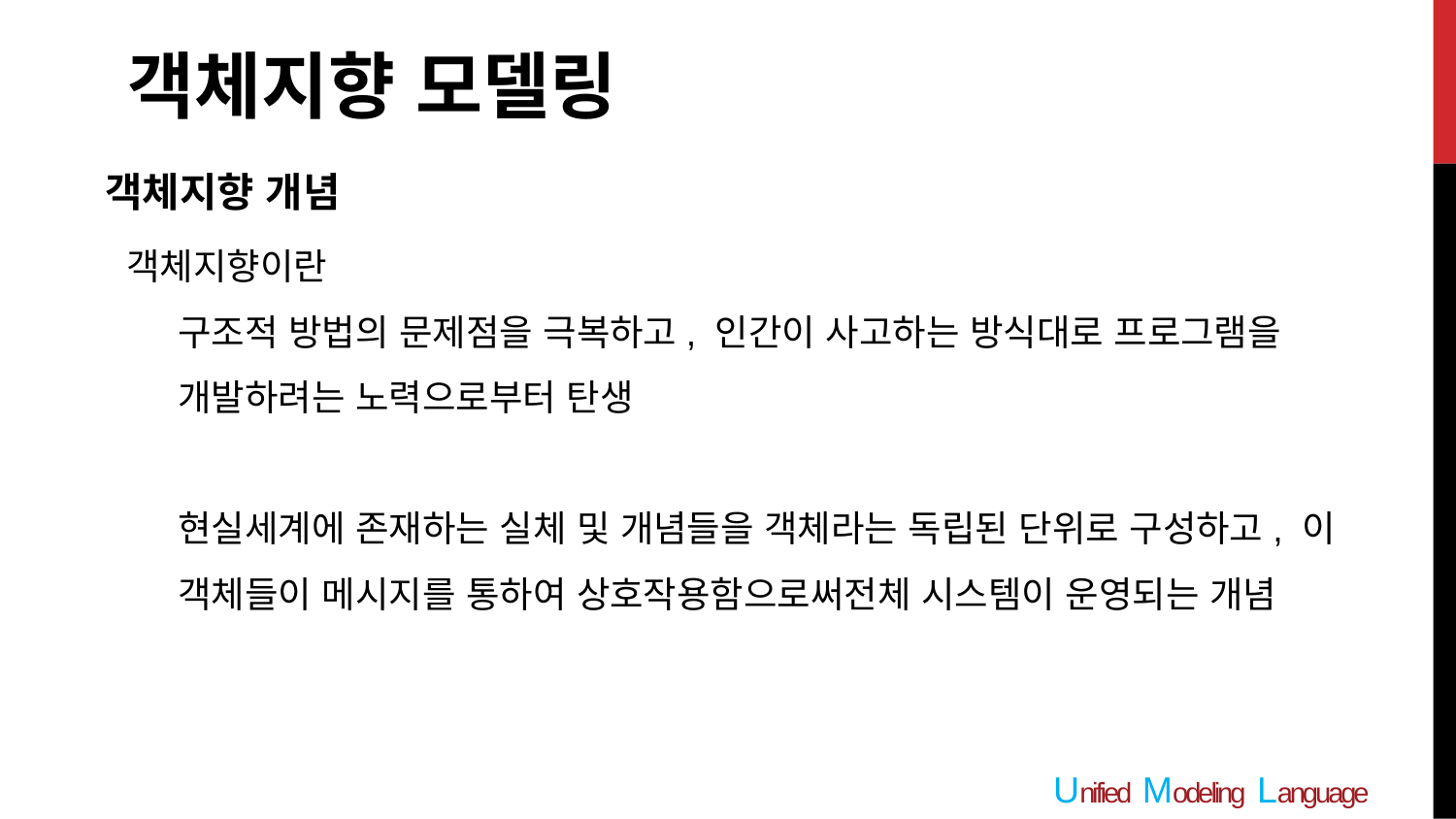

객체지향 모델링
객체지향 개념
 객체지향이란
구조적 방법의 문제점을 극복하고, 인간이 사고하는 방식대로 프로그램을 개발하려는 노력으로부터 탄생

현실세계에 존재하는 실체 및 개념들을 객체라는 독립된 단위로 구성하고, 이 객체들이 메시지를 통하여 상호작용함으로써전체 시스템이 운영되는 개념